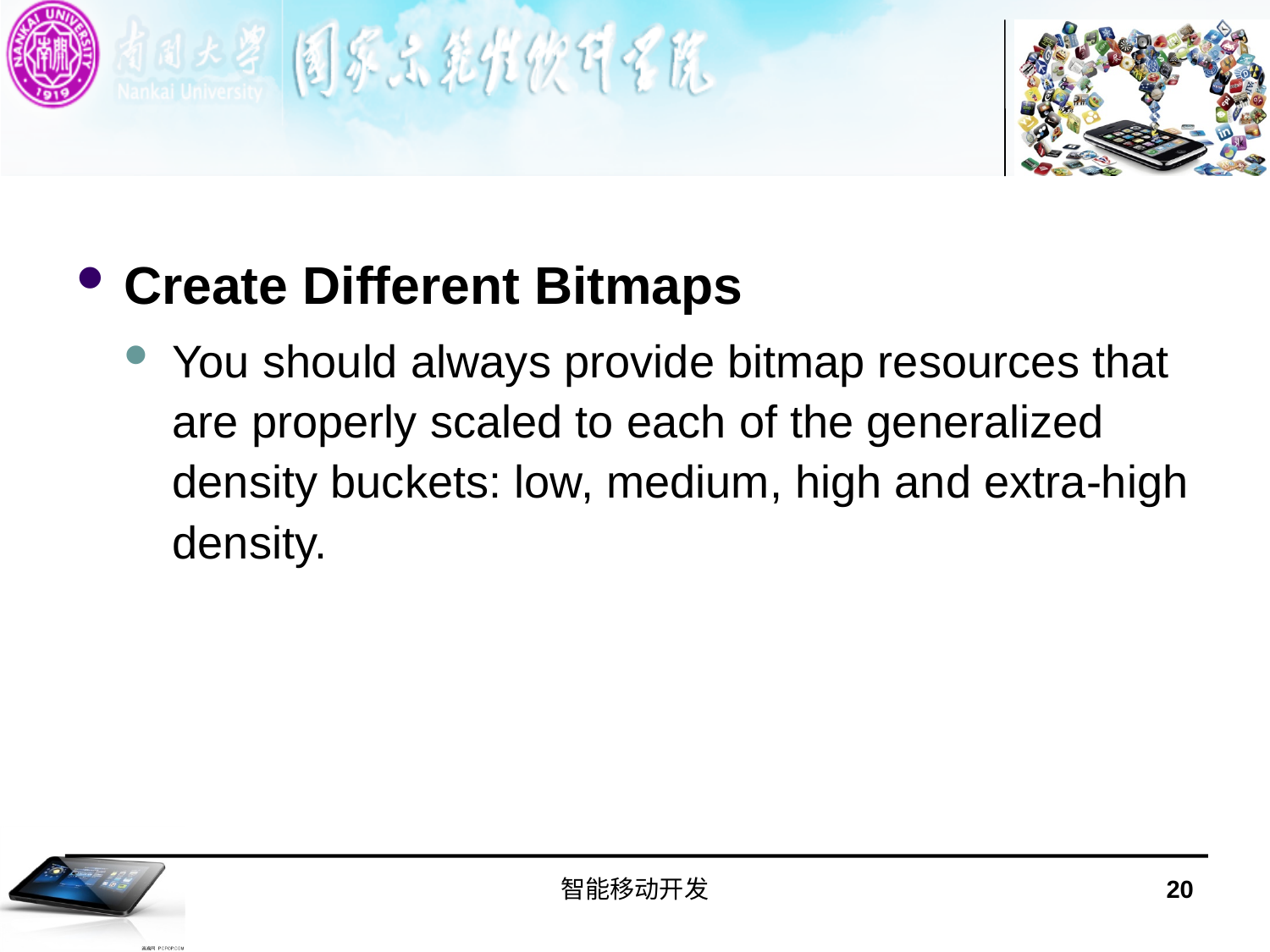

#
Create Different Bitmaps
You should always provide bitmap resources that are properly scaled to each of the generalized density buckets: low, medium, high and extra-high density.
智能移动开发
20